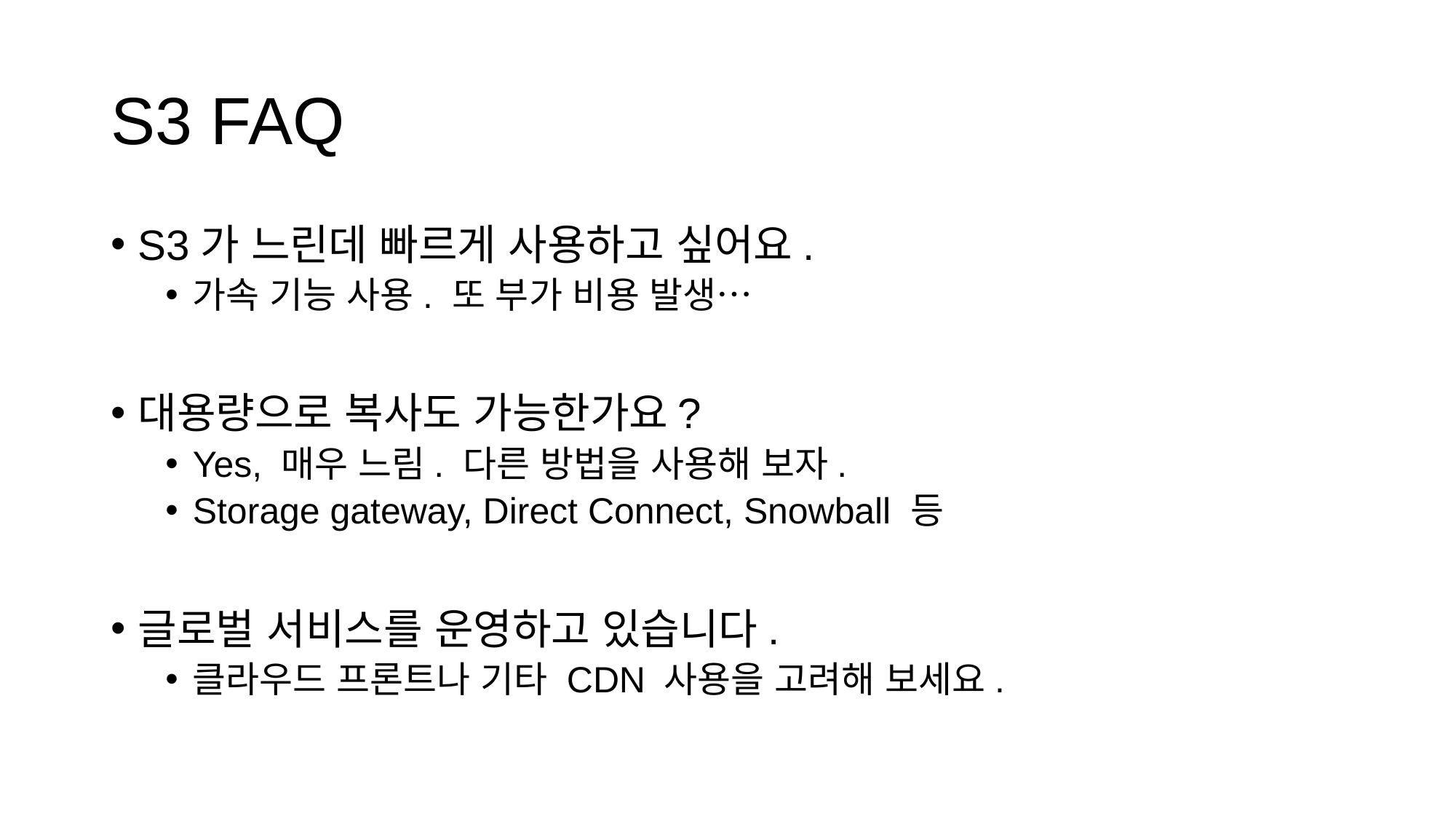

# S3 FAQ
S3가 느린데 빠르게 사용하고 싶어요.
가속 기능 사용. 또 부가 비용 발생…

대용량으로 복사도 가능한가요?
Yes, 매우 느림. 다른 방법을 사용해 보자.
Storage gateway, Direct Connect, Snowball 등

글로벌 서비스를 운영하고 있습니다.
클라우드 프론트나 기타 CDN 사용을 고려해 보세요.